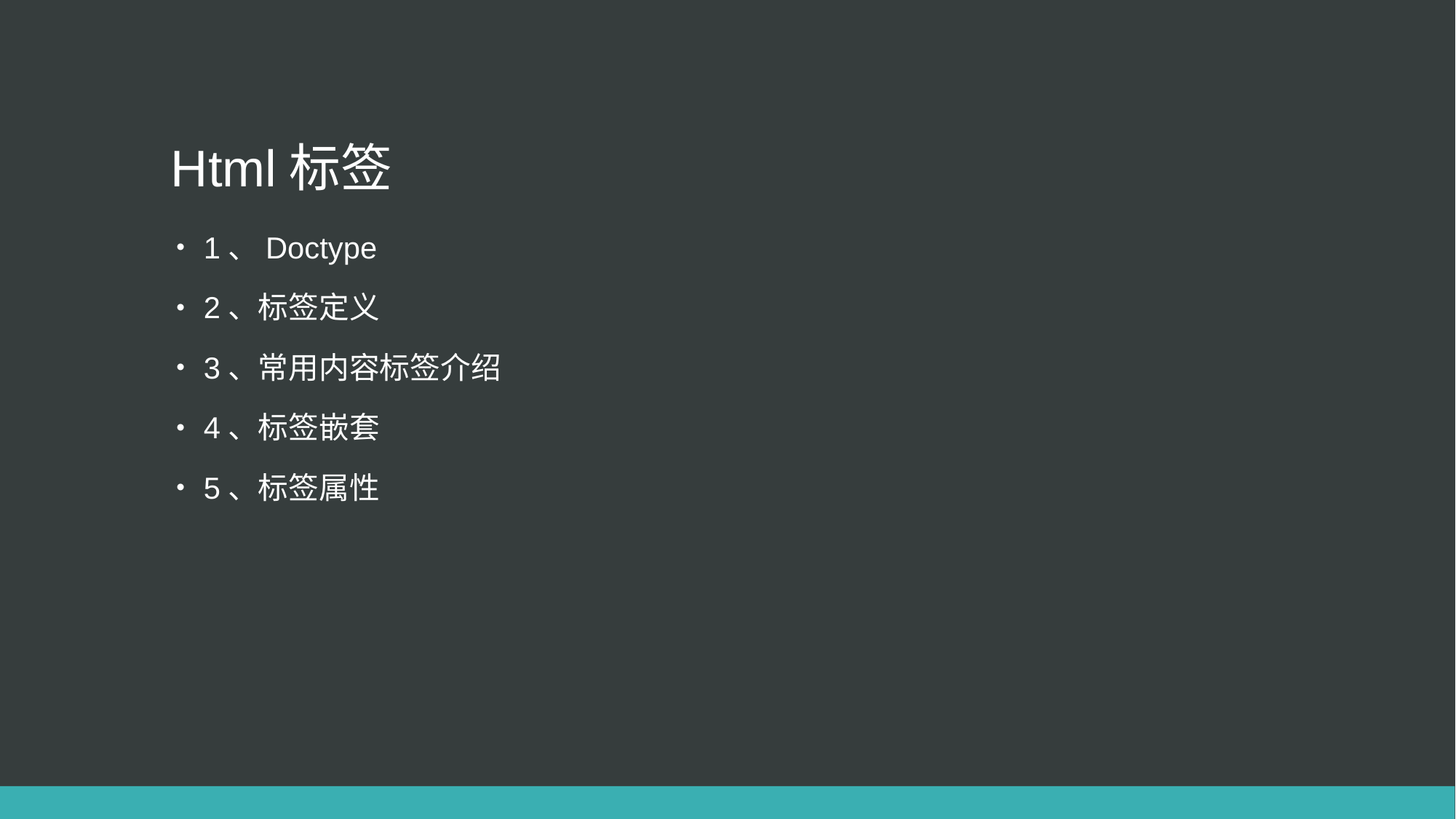

# Html标签
1、Doctype
2、标签定义
3、常用内容标签介绍
4、标签嵌套
5、标签属性